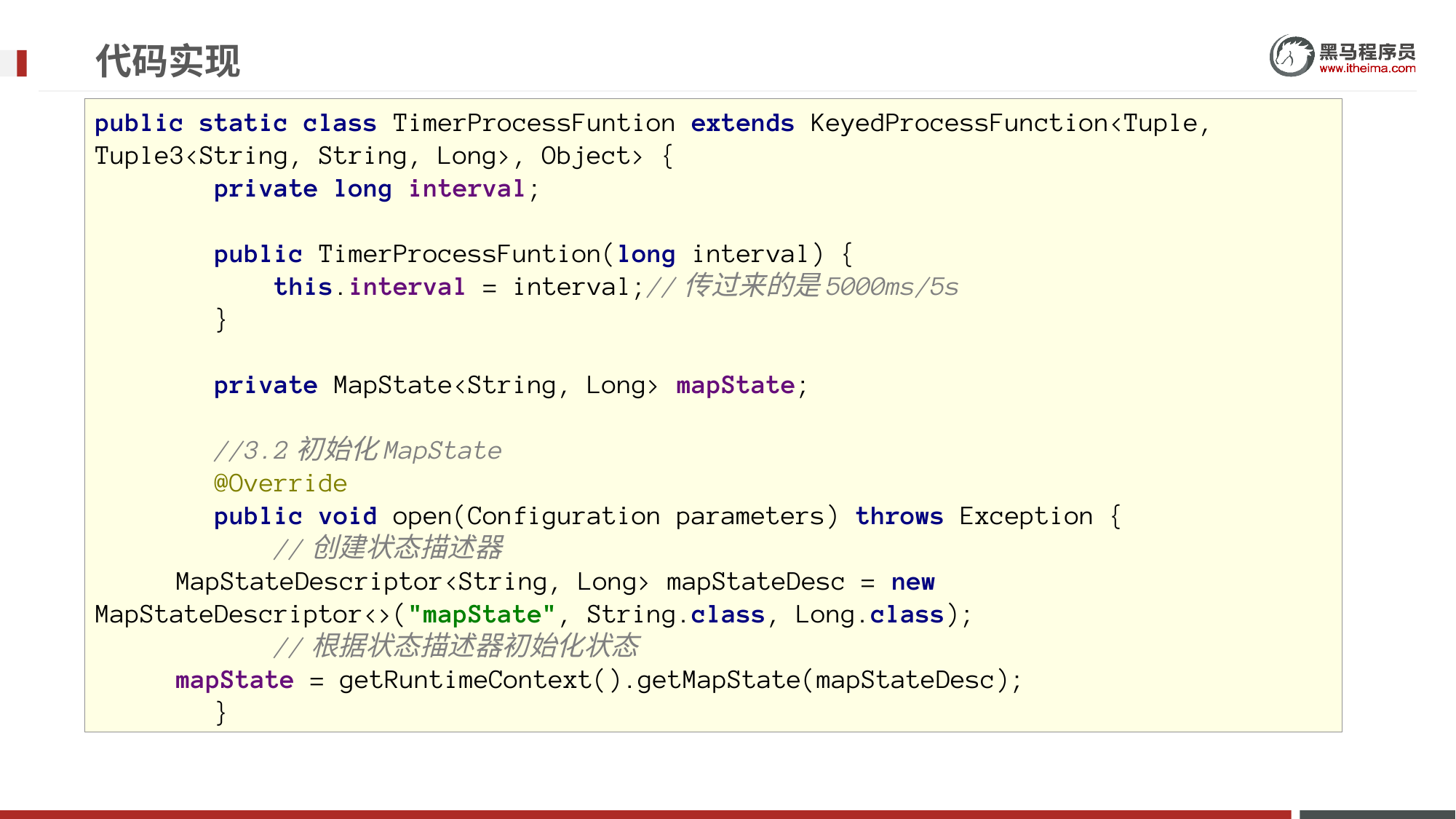

# 代码实现
public static class TimerProcessFuntion extends KeyedProcessFunction<Tuple, Tuple3<String, String, Long>, Object> {
        private long interval;
        public TimerProcessFuntion(long interval) {
            this.interval = interval;//传过来的是5000ms/5s
        }
        private MapState<String, Long> mapState;
        //3.2初始化MapState
        @Override
        public void open(Configuration parameters) throws Exception {
            //创建状态描述器
            MapStateDescriptor<String, Long> mapStateDesc = new MapStateDescriptor<>("mapState", String.class, Long.class);
            //根据状态描述器初始化状态
            mapState = getRuntimeContext().getMapState(mapStateDesc);
        }